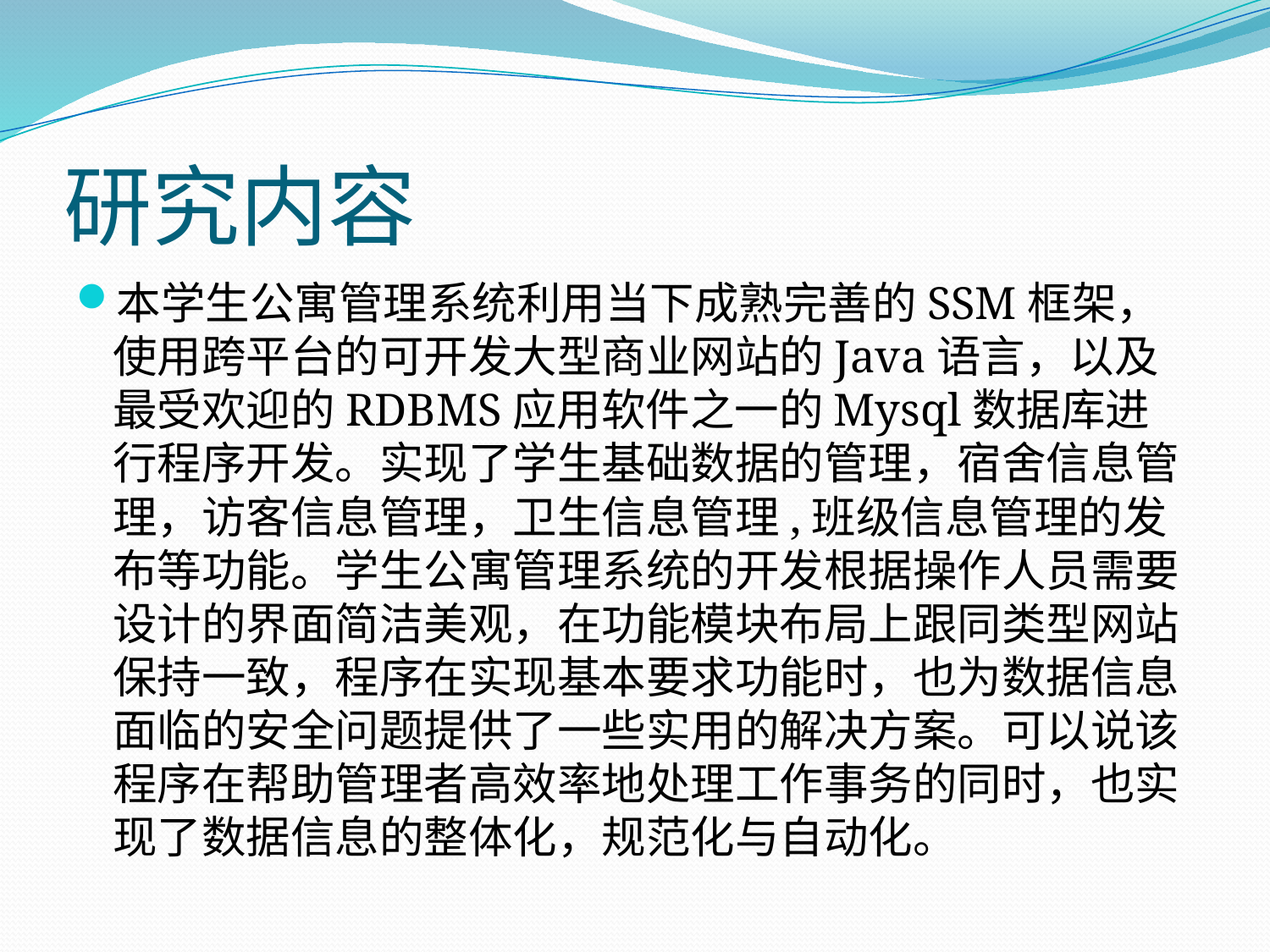

# 研究内容
本学生公寓管理系统利用当下成熟完善的SSM框架，使用跨平台的可开发大型商业网站的Java语言，以及最受欢迎的RDBMS应用软件之一的Mysql数据库进行程序开发。实现了学生基础数据的管理，宿舍信息管理，访客信息管理，卫生信息管理,班级信息管理的发布等功能。学生公寓管理系统的开发根据操作人员需要设计的界面简洁美观，在功能模块布局上跟同类型网站保持一致，程序在实现基本要求功能时，也为数据信息面临的安全问题提供了一些实用的解决方案。可以说该程序在帮助管理者高效率地处理工作事务的同时，也实现了数据信息的整体化，规范化与自动化。